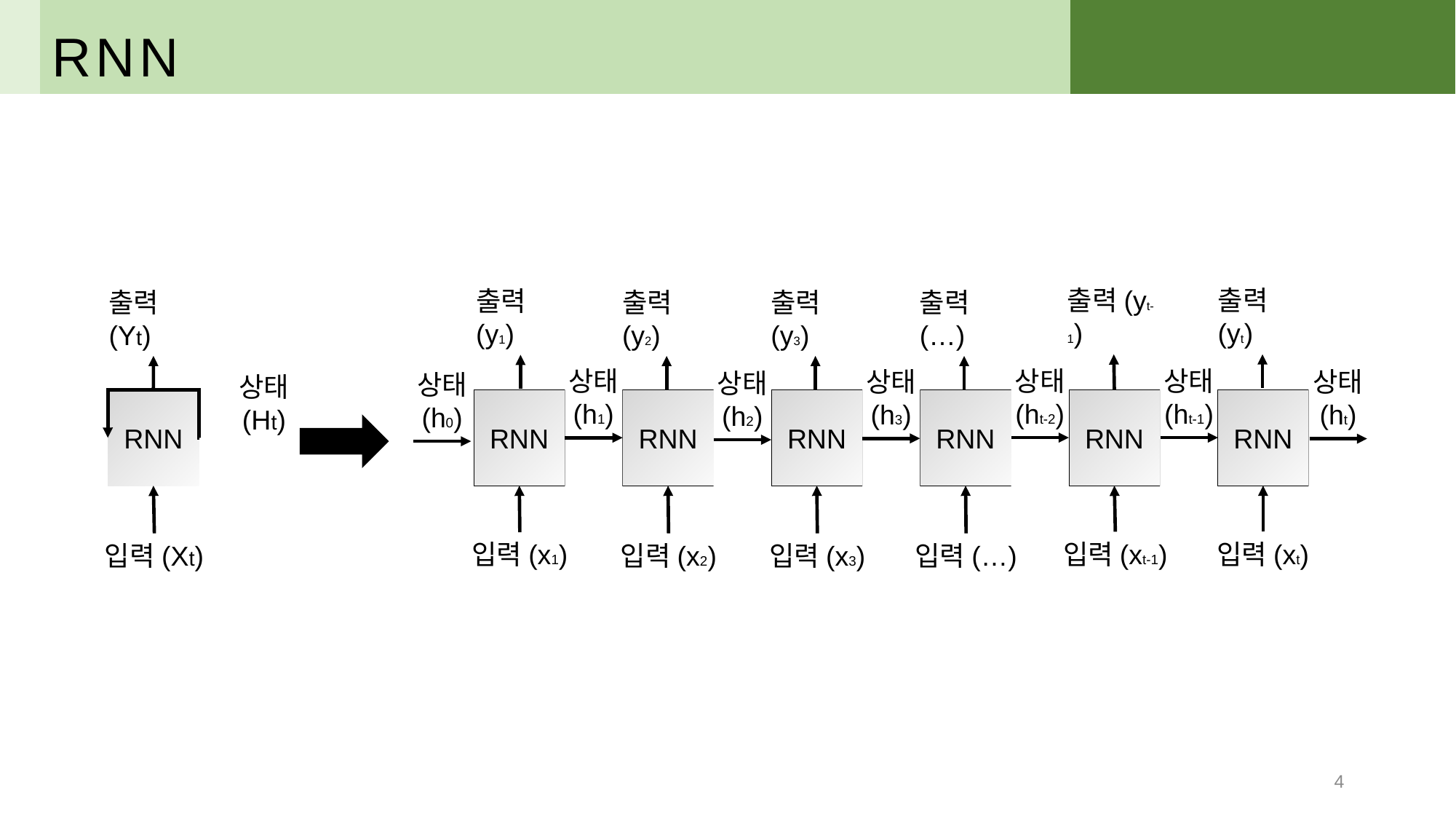

RNN

출력(yt-1)
출력(yt)
출력(y1)
출력(Yt)
출력(y2)
출력(y3)
출력(…)
상태
(ht-2)
상태
(ht-1)
상태
(h1)
상태
(h3)
상태
(ht)
상태
(h2)
상태
(h0)
상태
(Ht)
RNN
RNN
RNN
RNN
RNN
RNN
RNN

입력(xt-1)
입력(xt)
입력(x1)
입력(Xt)
입력(x2)
입력(x3)
입력(…)
4